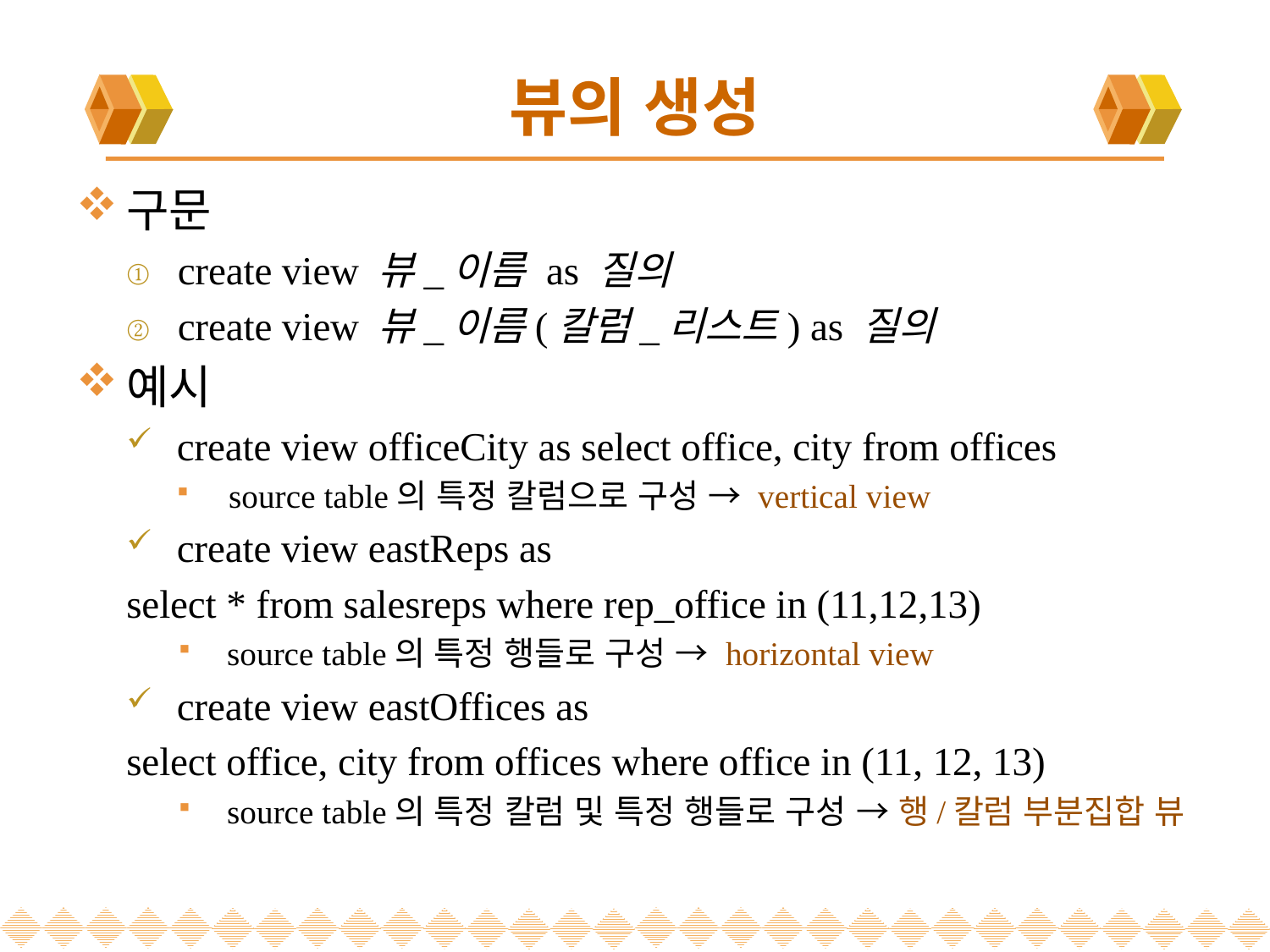

# 뷰의 생성
구문
create view 뷰_이름 as 질의
create view 뷰_이름(칼럼_리스트) as 질의
예시
create view officeCity as select office, city from offices
source table의 특정 칼럼으로 구성 → vertical view
create view eastReps as
	select * from salesreps where rep_office in (11,12,13)
source table의 특정 행들로 구성 → horizontal view
create view eastOffices as
	select office, city from offices where office in (11, 12, 13)
source table의 특정 칼럼 및 특정 행들로 구성 → 행/칼럼 부분집합 뷰